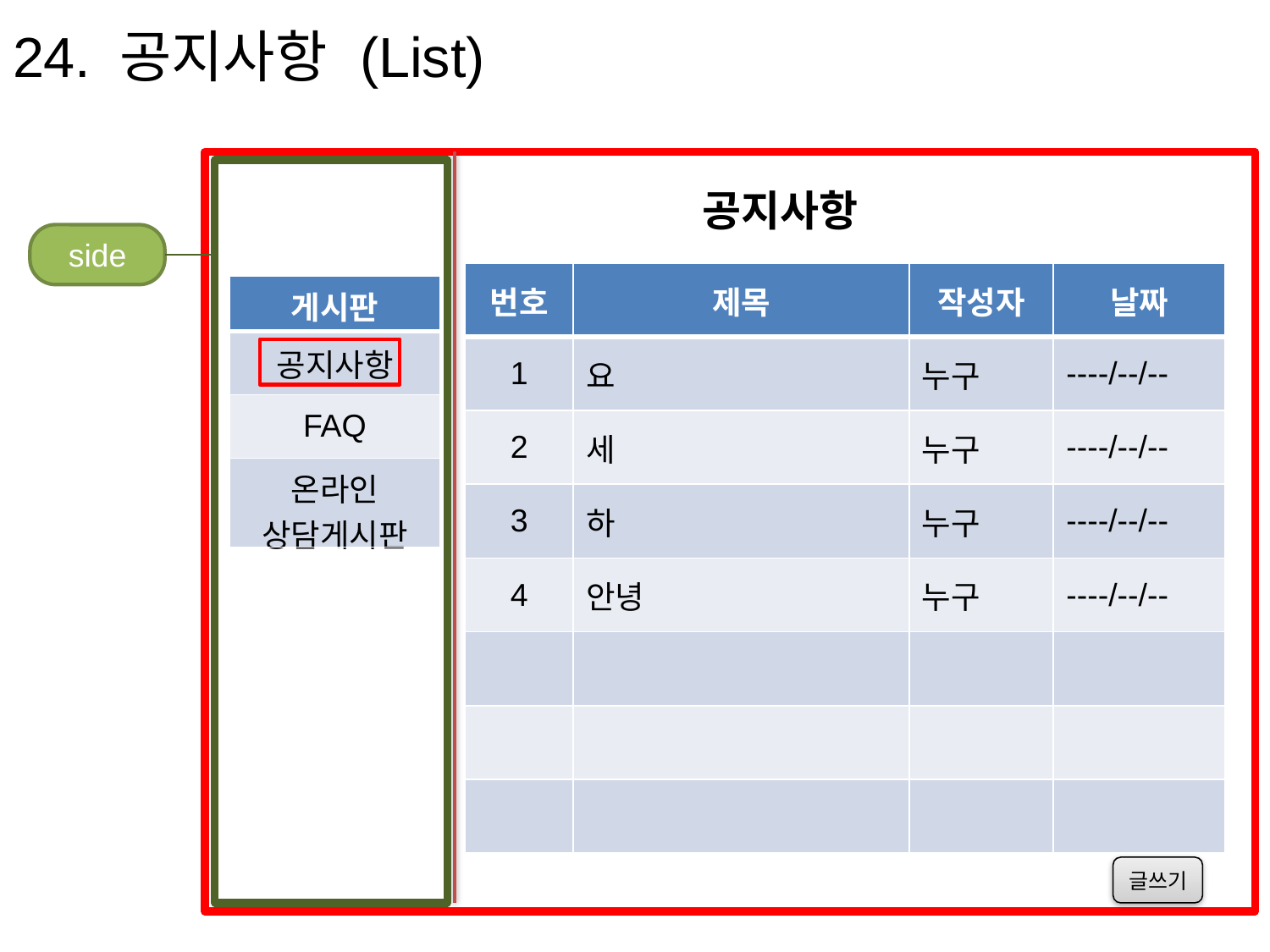

24. 공지사항 (List)

공지사항
side
| 번호 | 제목 | 작성자 | 날짜 |
| --- | --- | --- | --- |
| 1 | 요 | 누구 | ----/--/-- |
| 2 | 세 | 누구 | ----/--/-- |
| 3 | 하 | 누구 | ----/--/-- |
| 4 | 안녕 | 누구 | ----/--/-- |
|  |  |  |  |
|  |  |  |  |
|  |  |  |  |
| 게시판 |
| --- |
| 공지사항 |
| FAQ |
| 온라인 상담게시판 |

글쓰기